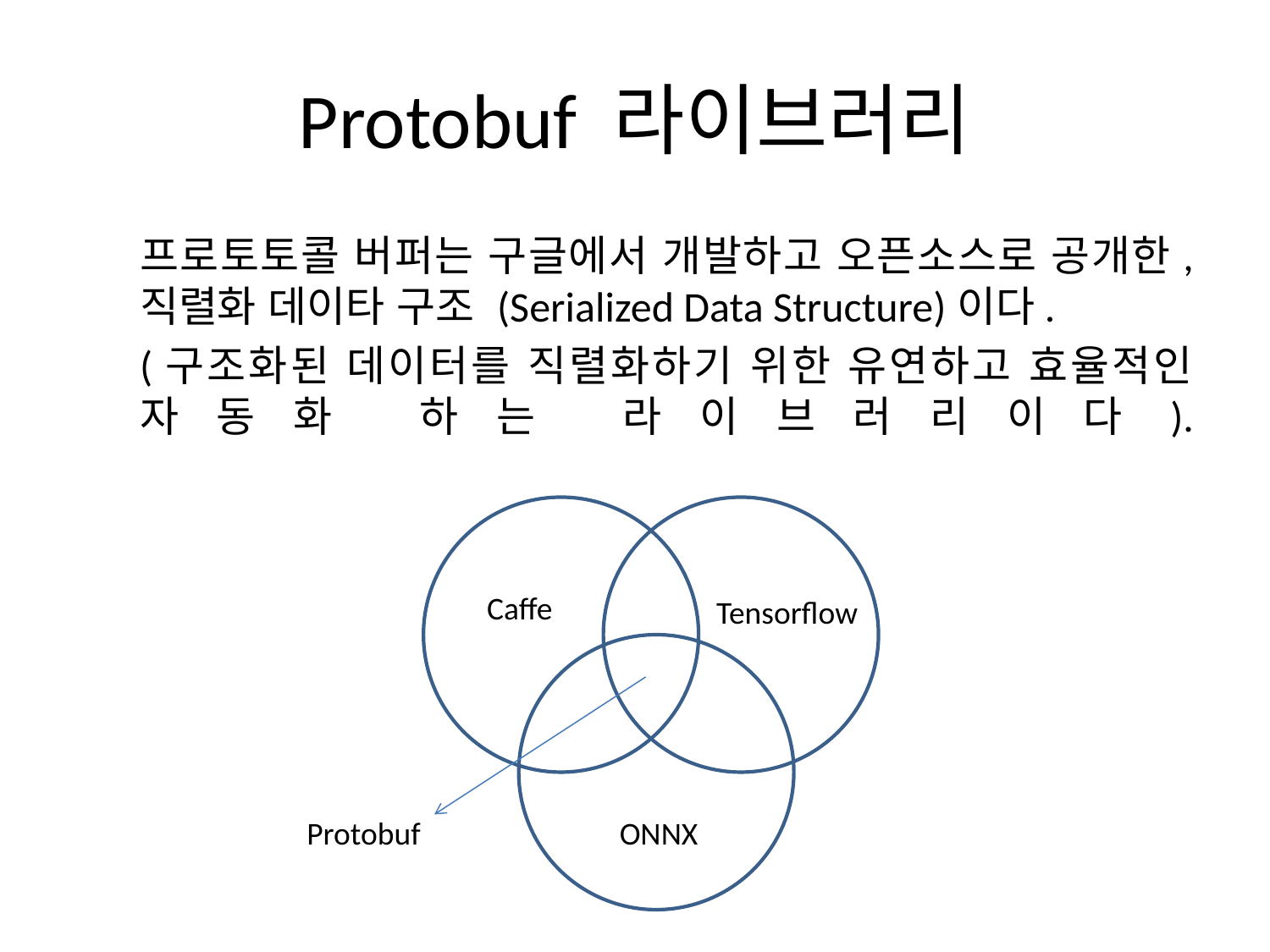

# Protobuf 라이브러리
프로토토콜 버퍼는 구글에서 개발하고 오픈소스로 공개한, 직렬화 데이타 구조 (Serialized Data Structure)이다.
(구조화된 데이터를 직렬화하기 위한 유연하고 효율적인 자동화 하는 라이브러리이다).

Caffe
Tensorflow

Protobuf
ONNX